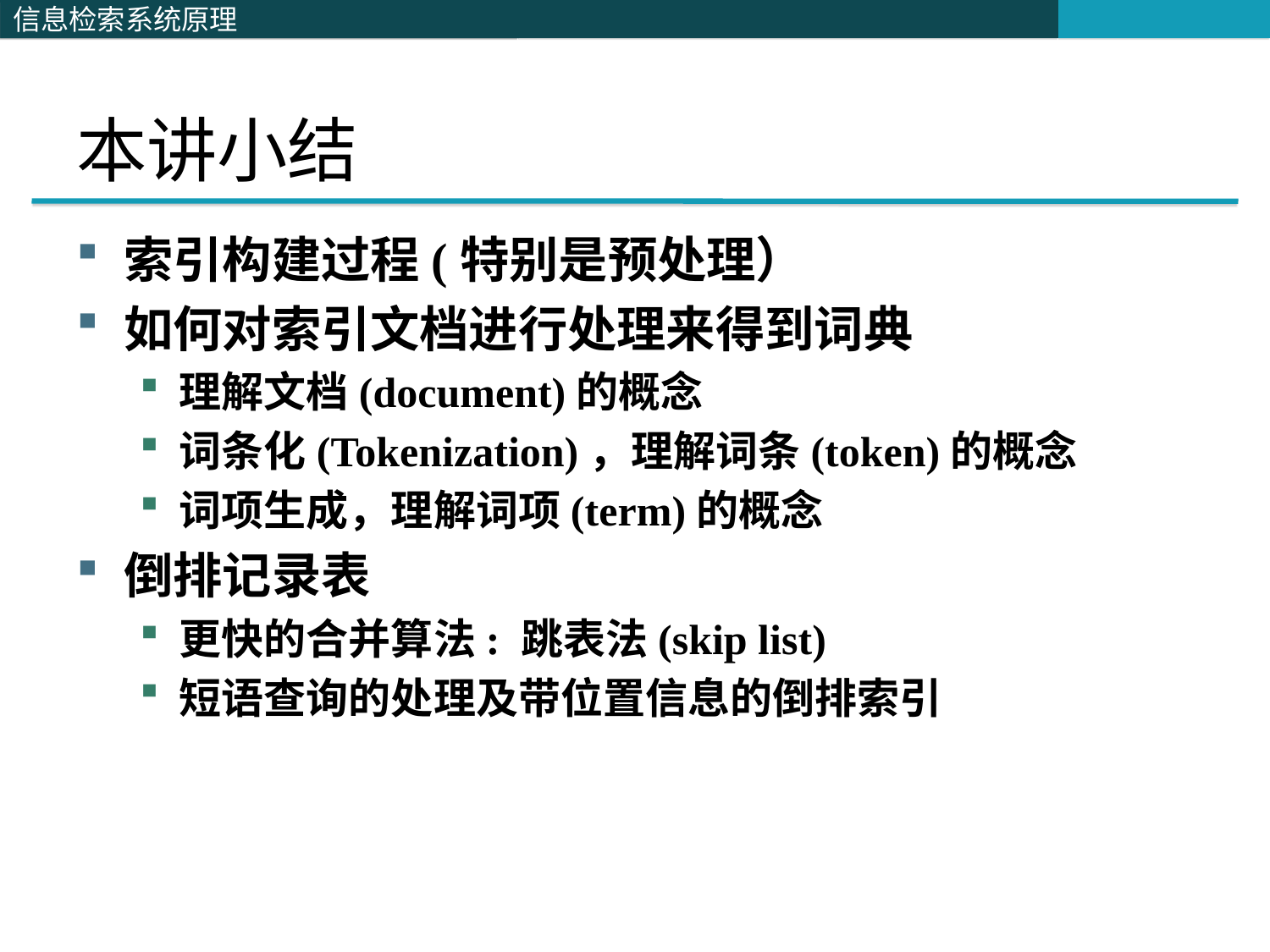

# 本讲小结
索引构建过程(特别是预处理）
如何对索引文档进行处理来得到词典
理解文档(document)的概念
词条化(Tokenization)，理解词条(token)的概念
词项生成，理解词项(term)的概念
倒排记录表
更快的合并算法: 跳表法(skip list)
短语查询的处理及带位置信息的倒排索引